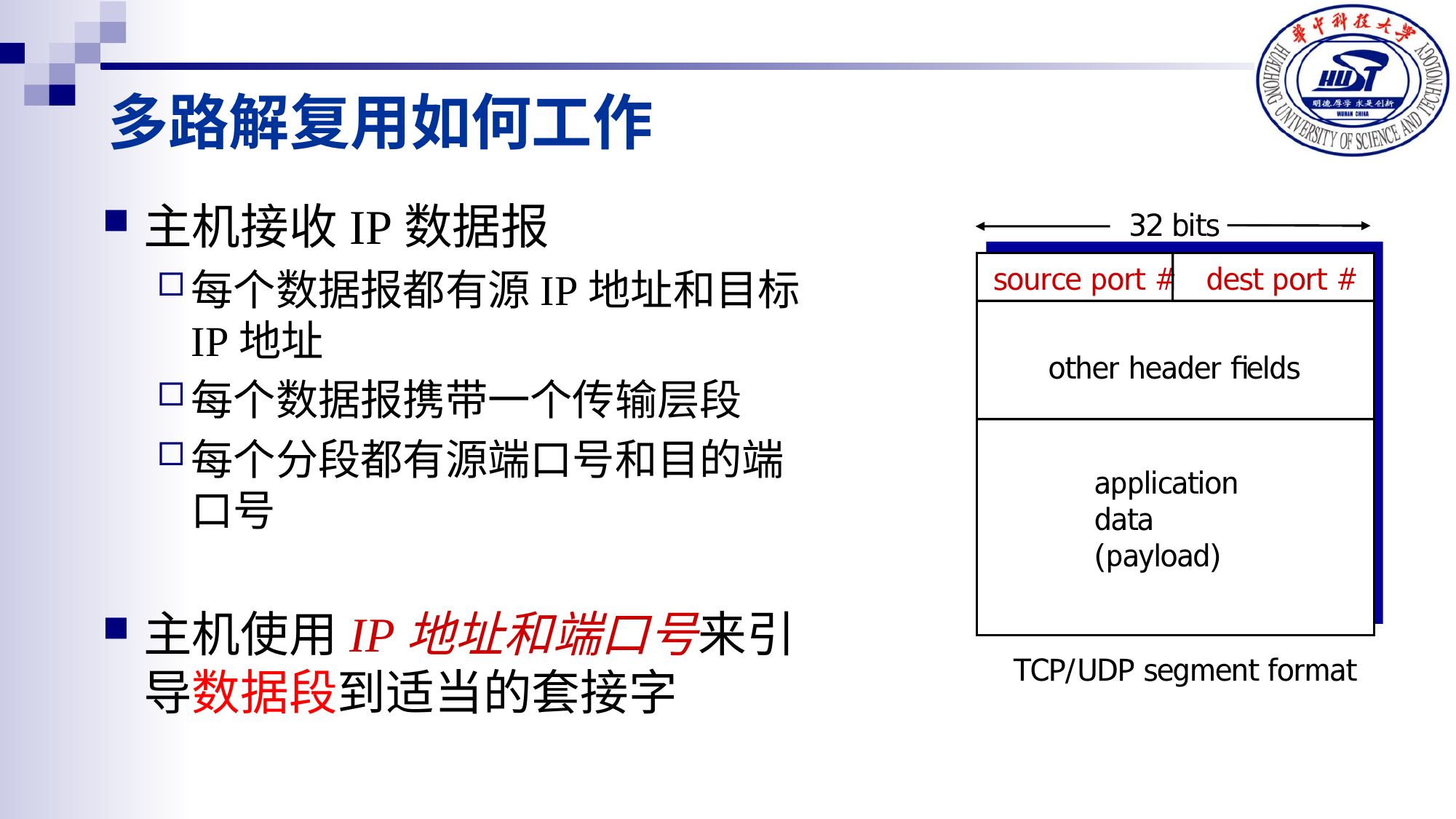

# 多路解复用如何工作
主机接收IP数据报
每个数据报都有源IP地址和目标IP地址
每个数据报携带一个传输层段
每个分段都有源端口号和目的端口号

主机使用IP地址和端口号来引导数据段到适当的套接字
32 bits

source port #
dest port #

other header fields

application
data
(payload)
TCP/UDP segment format